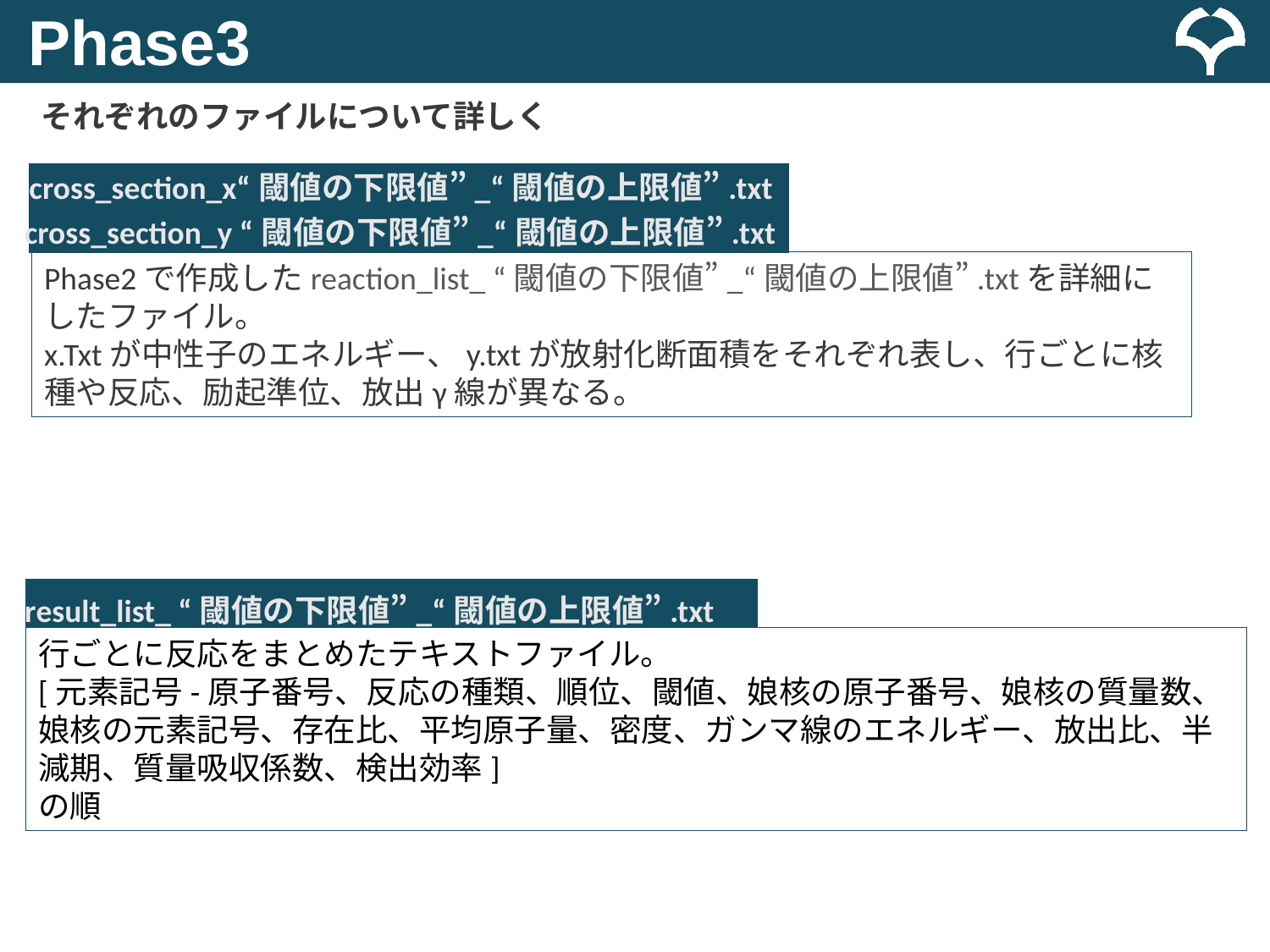

Phase3
それぞれのファイルについて詳しく
cross_section_x“閾値の下限値”_“閾値の上限値”.txt

cross_section_y “閾値の下限値”_“閾値の上限値”.txt
Phase2で作成したreaction_list_ “閾値の下限値”_“閾値の上限値”.txtを詳細にしたファイル。
x.Txtが中性子のエネルギー、y.txtが放射化断面積をそれぞれ表し、行ごとに核種や反応、励起準位、放出γ線が異なる。

result_list_ “閾値の下限値”_“閾値の上限値”.txt
行ごとに反応をまとめたテキストファイル。
[元素記号-原子番号、反応の種類、順位、閾値、娘核の原子番号、娘核の質量数、娘核の元素記号、存在比、平均原子量、密度、ガンマ線のエネルギー、放出比、半減期、質量吸収係数、検出効率]
の順